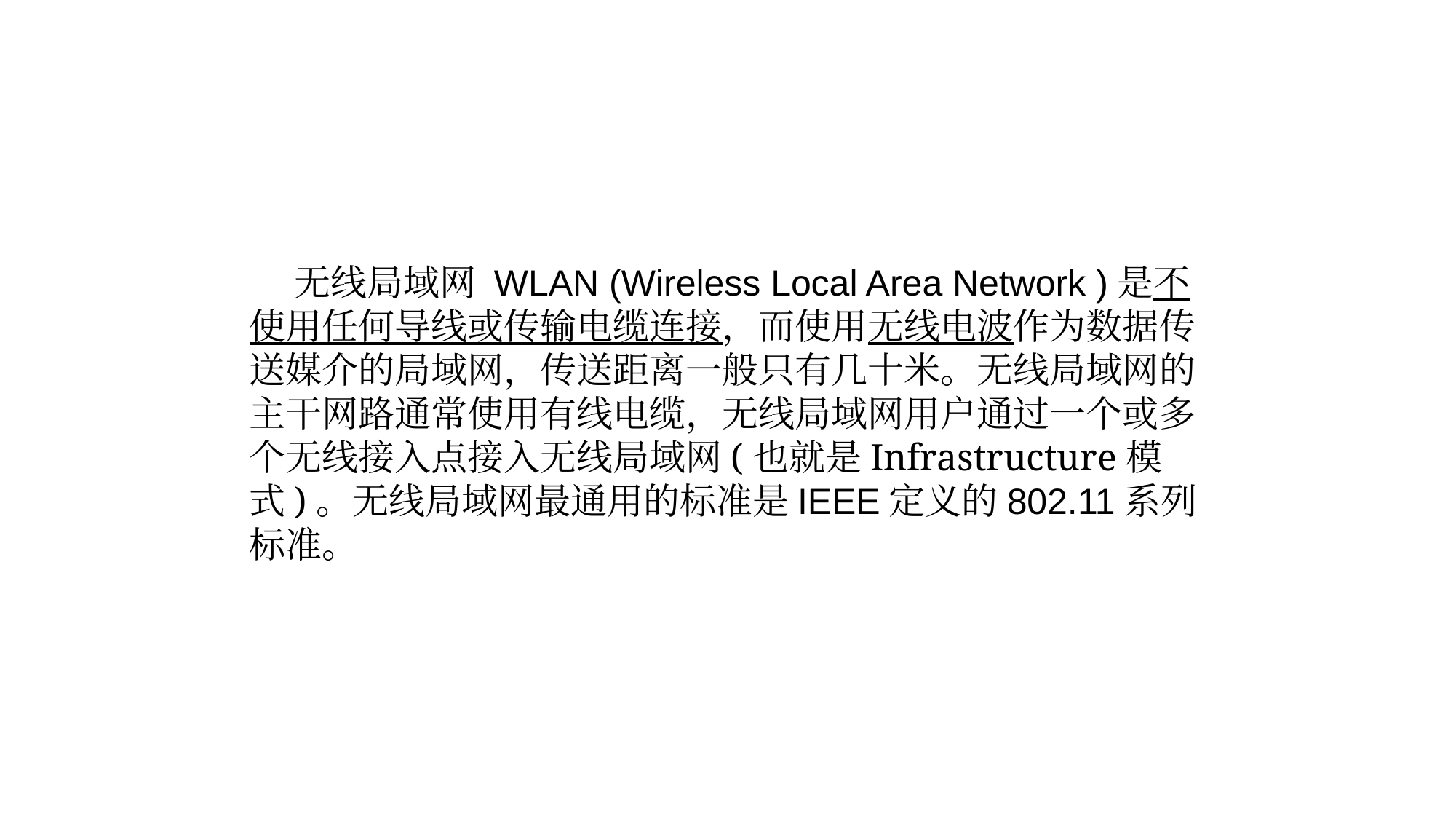

无线局域网 WLAN (Wireless Local Area Network )是不使用任何导线或传输电缆连接，而使用无线电波作为数据传送媒介的局域网，传送距离一般只有几十米。无线局域网的主干网路通常使用有线电缆，无线局域网用户通过一个或多个无线接入点接入无线局域网(也就是Infrastructure模式)。无线局域网最通用的标准是IEEE定义的802.11系列标准。